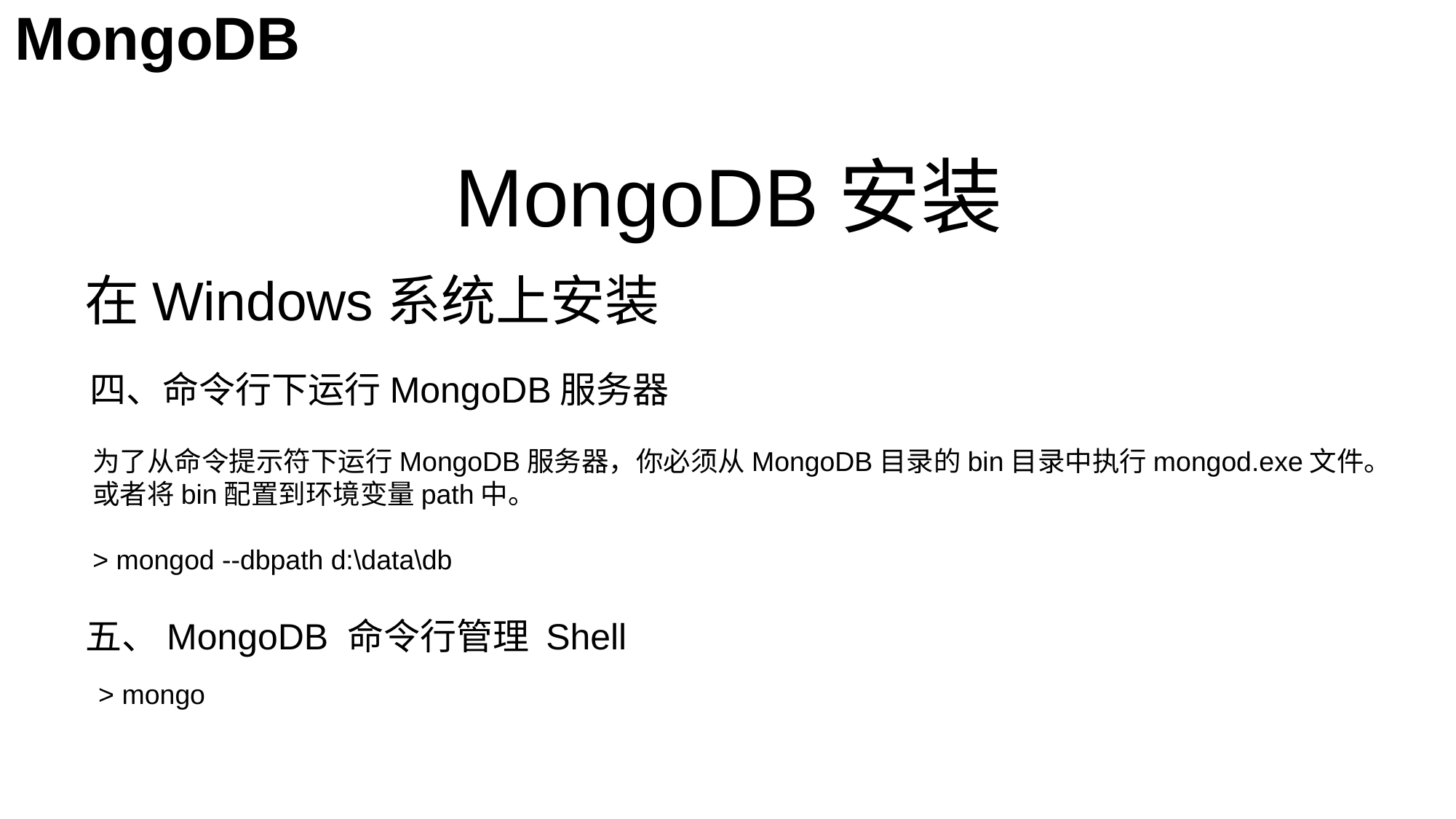

# MongoDB
MongoDB安装
在Windows系统上安装
四、命令行下运行MongoDB服务器
为了从命令提示符下运行MongoDB服务器，你必须从MongoDB目录的bin目录中执行mongod.exe文件。
或者将bin配置到环境变量path中。
> mongod --dbpath d:\data\db
五、MongoDB 命令行管理 Shell
> mongo